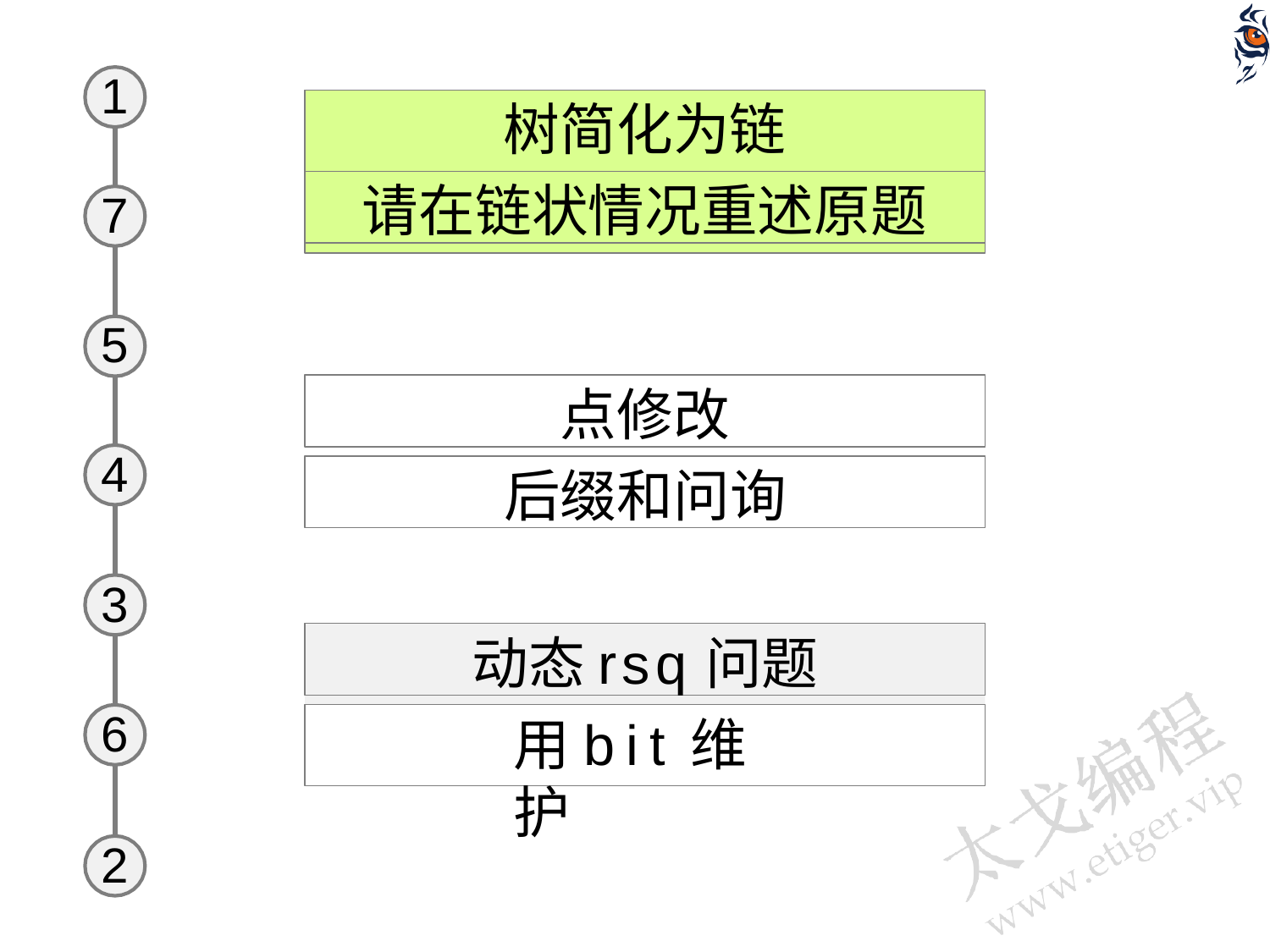

1

# 树简化为链

请在链状情况重述原题
7

5

点修改
4

后缀和问询
3

动态rsq问题

6

用bit维护
2